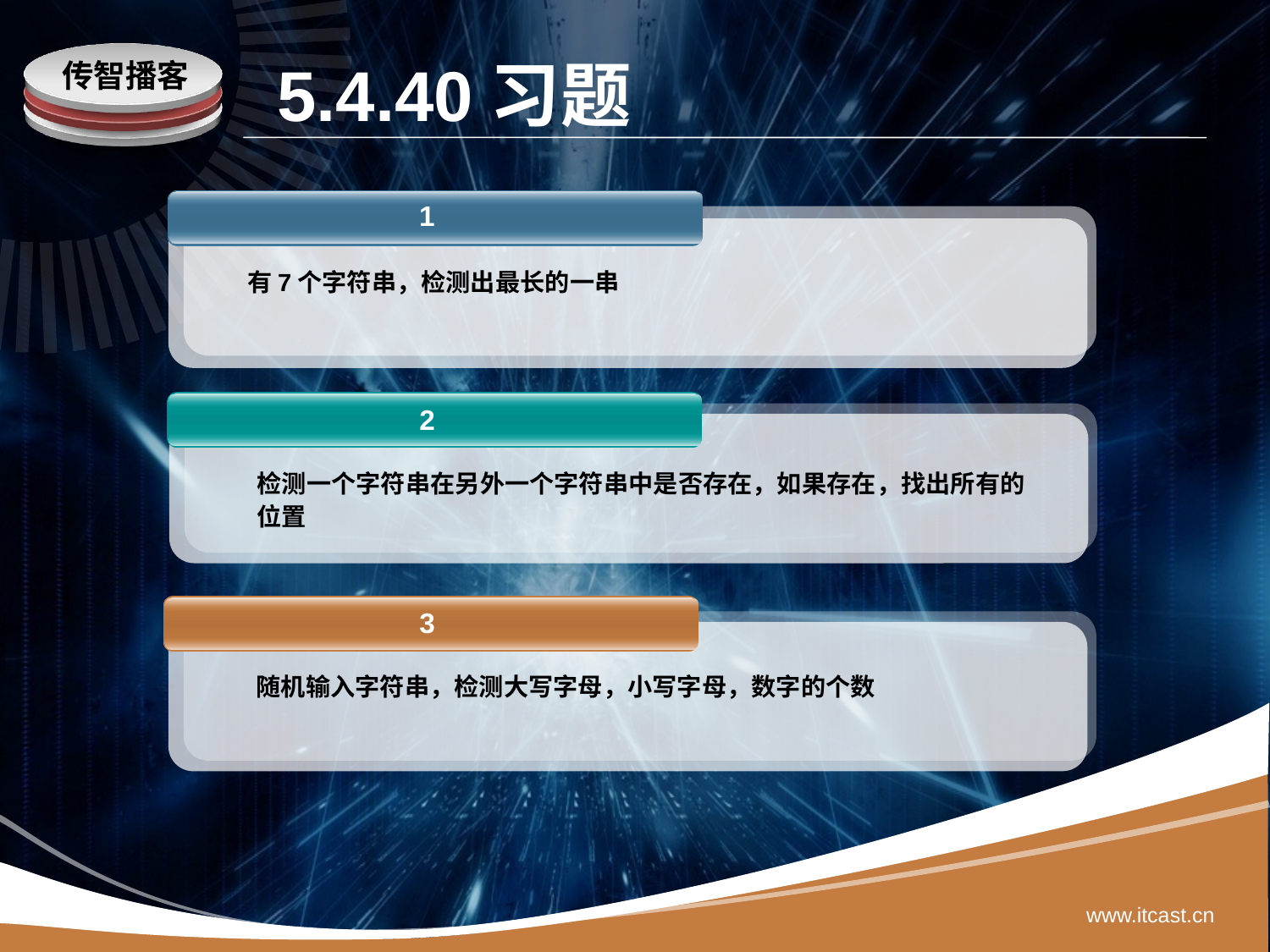

# 5.4.40习题

 1

有7个字符串，检测出最长的一串

 2

检测一个字符串在另外一个字符串中是否存在，如果存在，找出所有的位置

 3

随机输入字符串，检测大写字母，小写字母，数字的个数
www.itcast.cn